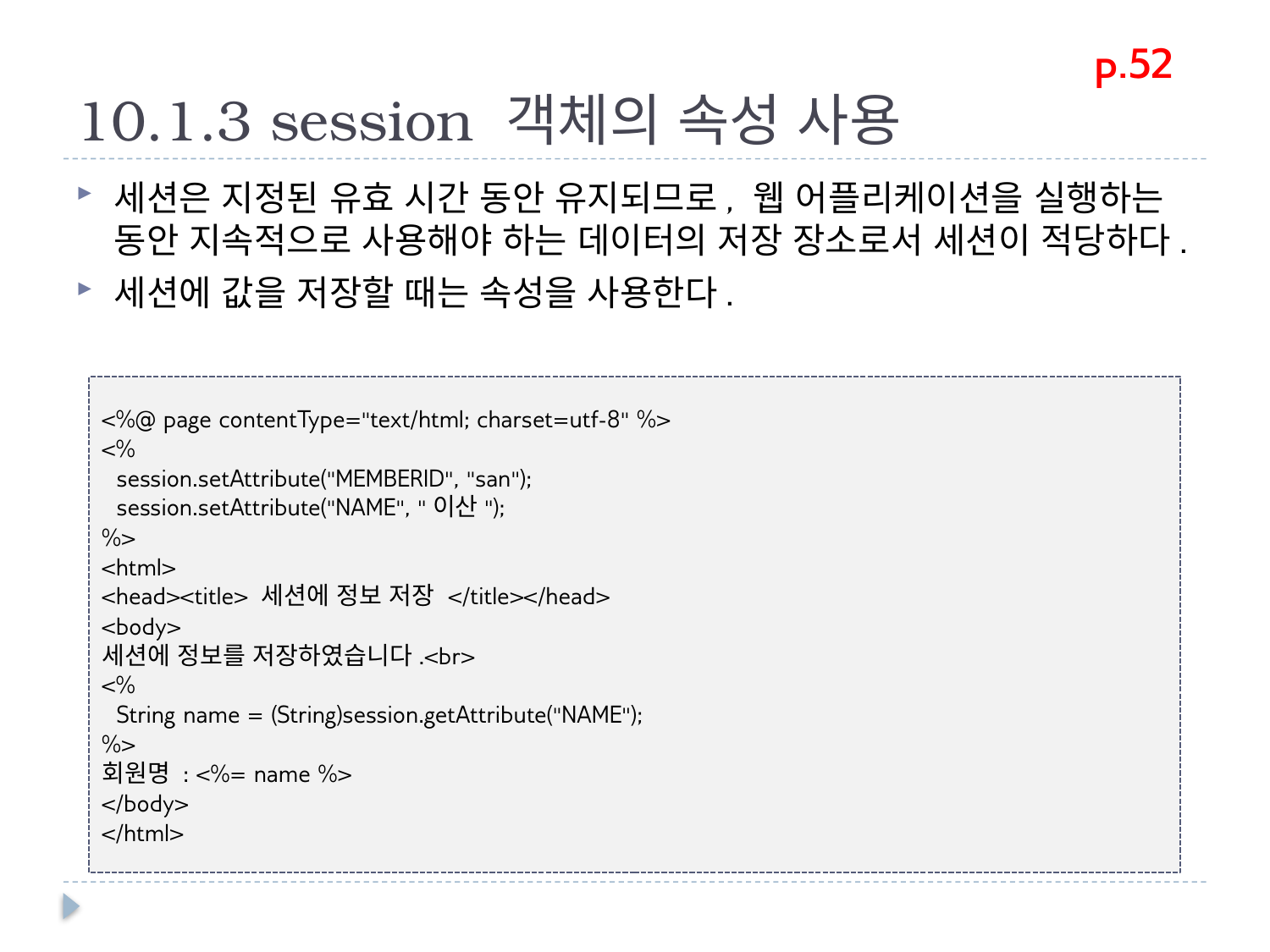

# 10.1.3 session 객체의 속성 사용
p.52
세션은 지정된 유효 시간 동안 유지되므로, 웹 어플리케이션을 실행하는 동안 지속적으로 사용해야 하는 데이터의 저장 장소로서 세션이 적당하다.
세션에 값을 저장할 때는 속성을 사용한다.
<%@ page contentType="text/html; charset=utf-8" %>
<%
  session.setAttribute("MEMBERID", "san");
  session.setAttribute("NAME", "이산");
%>
<html>
<head><title> 세션에 정보 저장 </title></head>
<body>
세션에 정보를 저장하였습니다.<br>
<%
  String name = (String)session.getAttribute("NAME");
%>
회원명 : <%= name %>
</body>
</html>